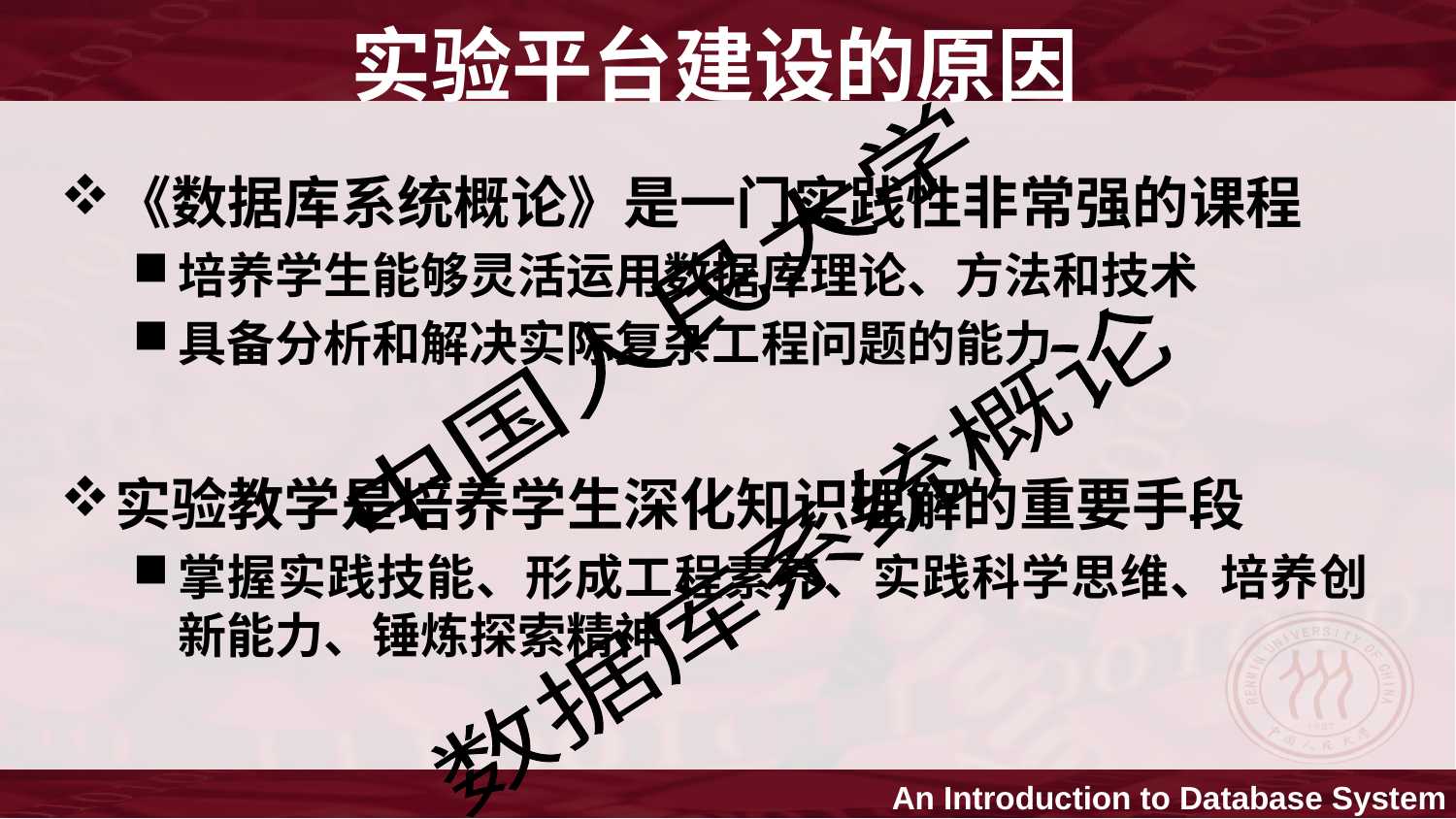

# 实验平台建设的原因
《数据库系统概论》是一门实践性非常强的课程
培养学生能够灵活运用数据库理论、方法和技术
具备分析和解决实际复杂工程问题的能力

实验教学是培养学生深化知识理解的重要手段
掌握实践技能、形成工程素养、实践科学思维、培养创新能力、锤炼探索精神